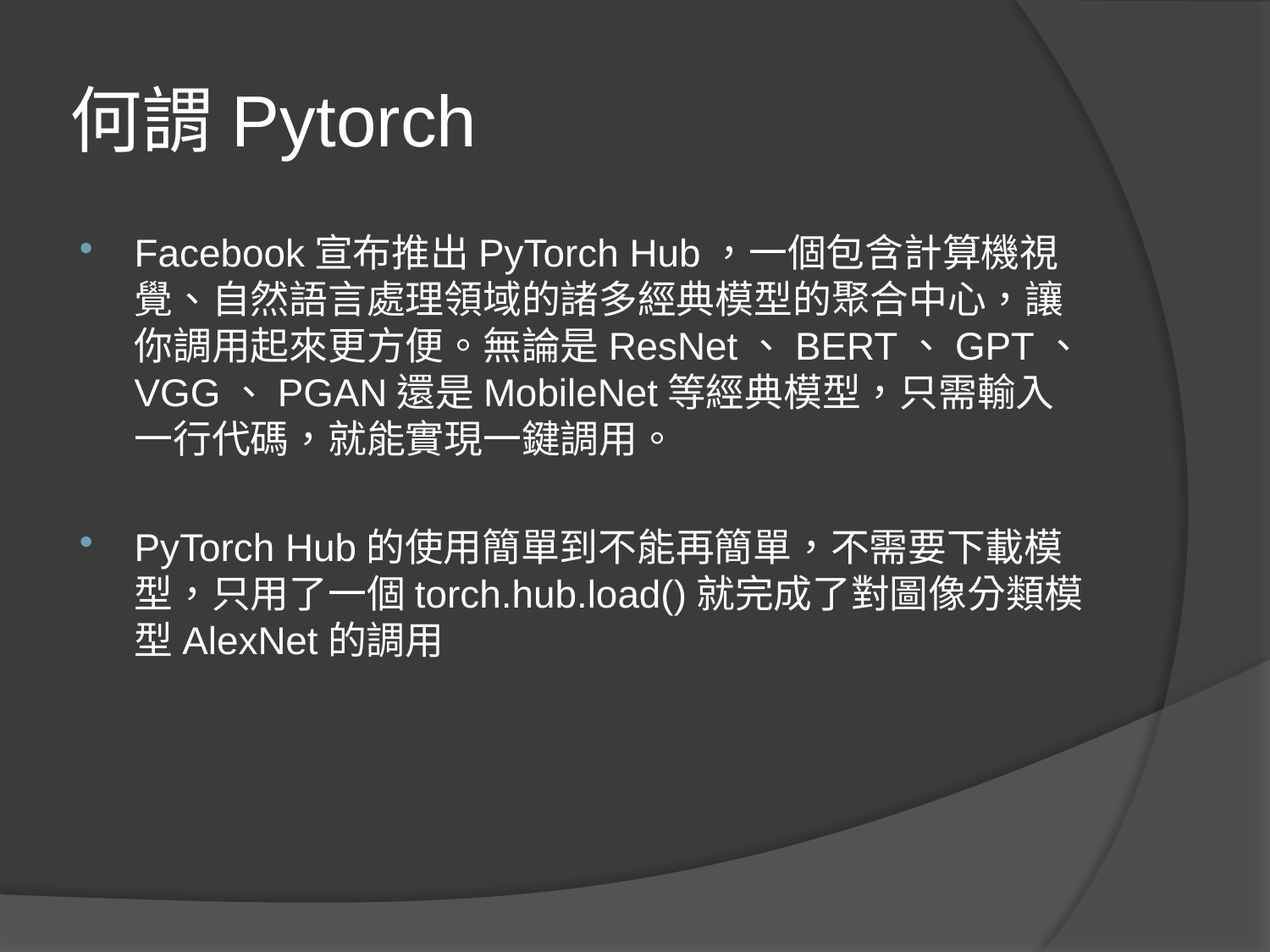

# 何謂Pytorch
Facebook宣布推出PyTorch Hub，一個包含計算機視覺、自然語言處理領域的諸多經典模型的聚合中心，讓你調用起來更方便。無論是ResNet、BERT、GPT、VGG、PGAN還是MobileNet等經典模型，只需輸入一行代碼，就能實現一鍵調用。

PyTorch Hub的使用簡單到不能再簡單，不需要下載模型，只用了一個torch.hub.load()就完成了對圖像分類模型AlexNet的調用